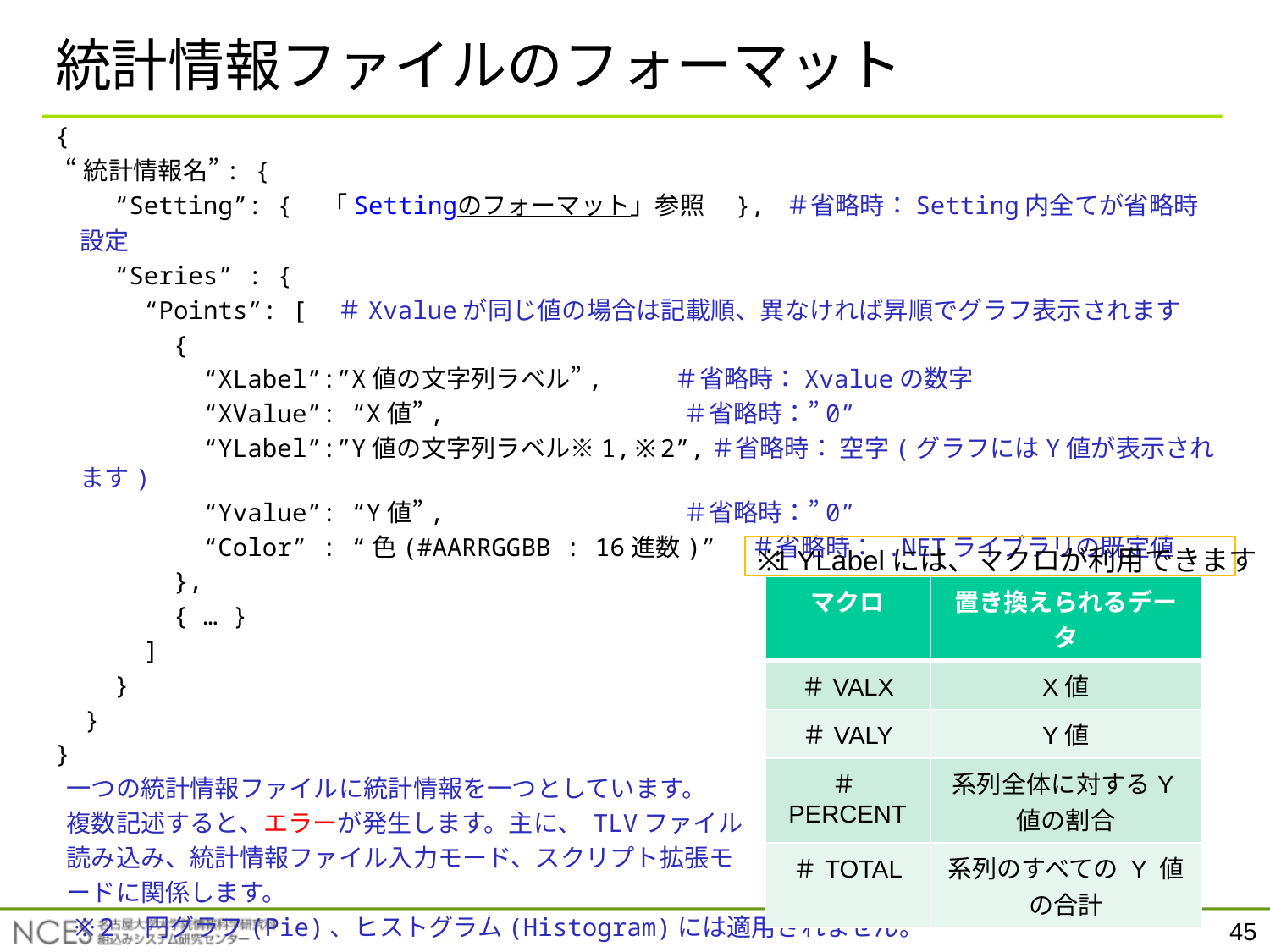

# 統計情報ファイルのフォーマット
{
  “統計情報名”: {
    “Setting”: {　「Settingのフォーマット」参照　}, ＃省略時：Setting内全てが省略時設定
    “Series” : {
      “Points”: [　＃Xvalueが同じ値の場合は記載順、異なければ昇順でグラフ表示されます
        {
          “XLabel”:”X値の文字列ラベル”,　　   ＃省略時：Xvalueの数字
          “XValue”: “X値”,　　　　　　　　  　＃省略時：”0”
          “YLabel”:”Y値の文字列ラベル※1,※2”,＃省略時： 空字(グラフにはY値が表示されます)
          “Yvalue”: “Y値”,　　　　　　　　　  ＃省略時：”0”
          “Color” : “色(#AARRGGBB : 16進数)”  ＃省略時： .NETライブラリの既定値
        },
        { … }
      ]
    }
  }
}
 一つの統計情報ファイルに統計情報を一つとしています。
 複数記述すると、エラーが発生します。主に、 TLVファイル
 読み込み、統計情報ファイル入力モード、スクリプト拡張モ
 ードに関係します。
 ※2　円グラフ(Pie)、ヒストグラム(Histogram)には適用されません。

※1 YLabelには、マクロが利用できます
| マクロ | 置き換えられるデータ |
| --- | --- |
| ＃VALX | X値 |
| ＃VALY | Y値 |
| ＃PERCENT | 系列全体に対するY値の割合 |
| ＃TOTAL | 系列のすべての Y 値の合計 |
45